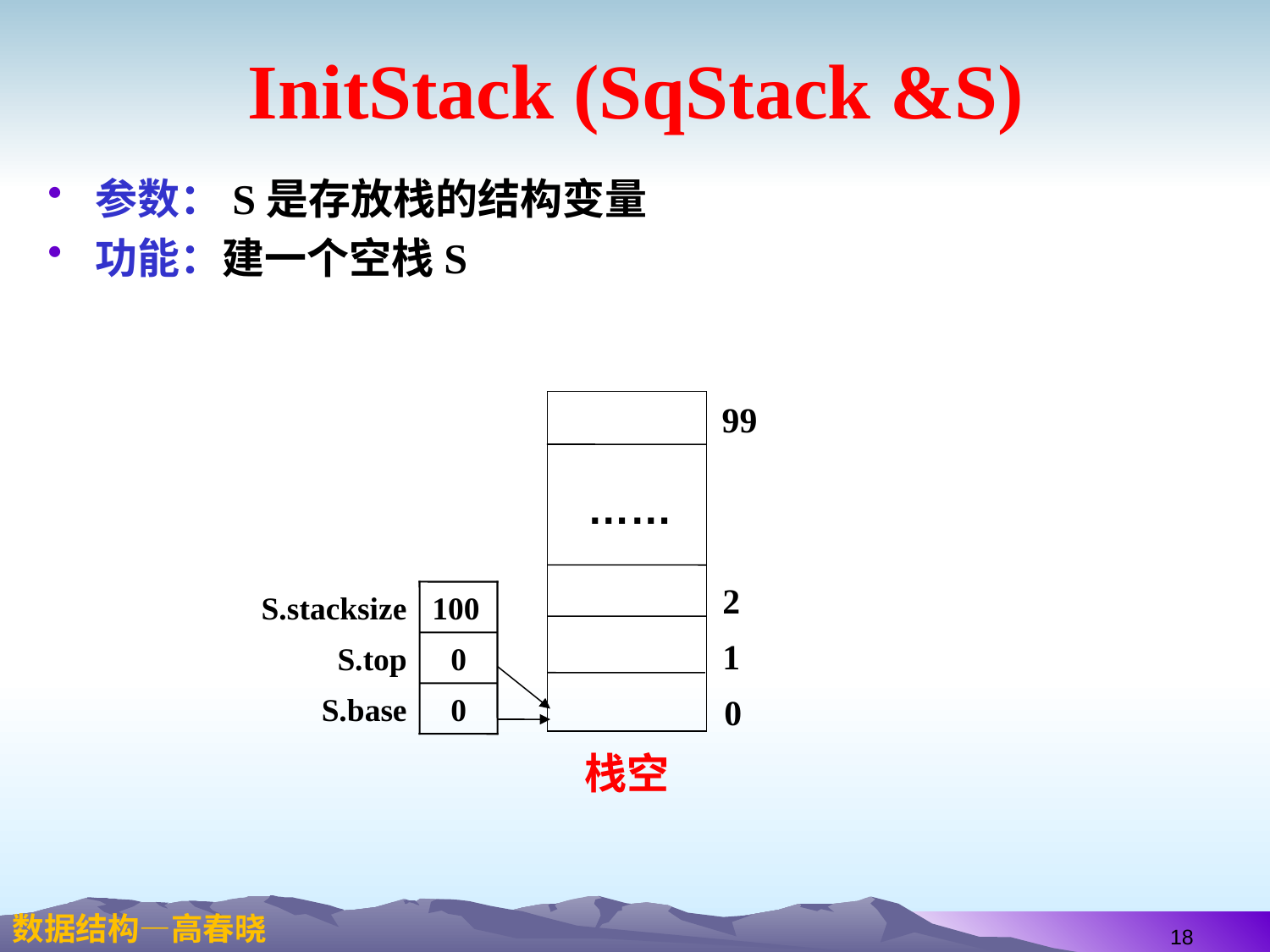

# InitStack (SqStack &S)
参数：S是存放栈的结构变量
功能：建一个空栈S

99

……

2
S.stacksize
100

1
S.top
0

S.base
0

0

栈空

18